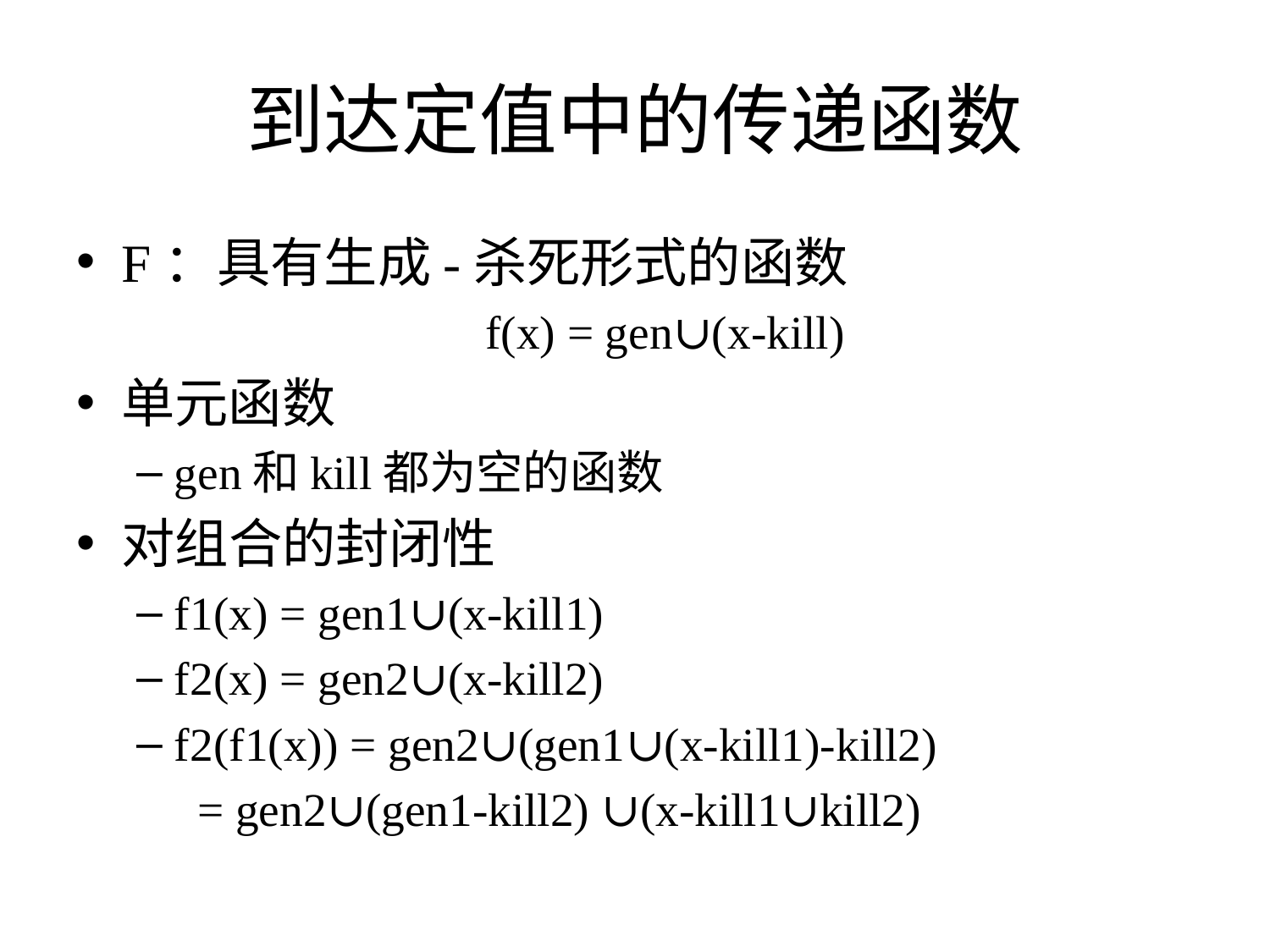

# 到达定值中的传递函数
F：具有生成-杀死形式的函数
f(x) = gen∪(x-kill)
单元函数
gen和kill都为空的函数
对组合的封闭性
f1(x) = gen1∪(x-kill1)
f2(x) = gen2∪(x-kill2)
f2(f1(x)) = gen2∪(gen1∪(x-kill1)-kill2)
			  = gen2∪(gen1-kill2) ∪(x-kill1∪kill2)